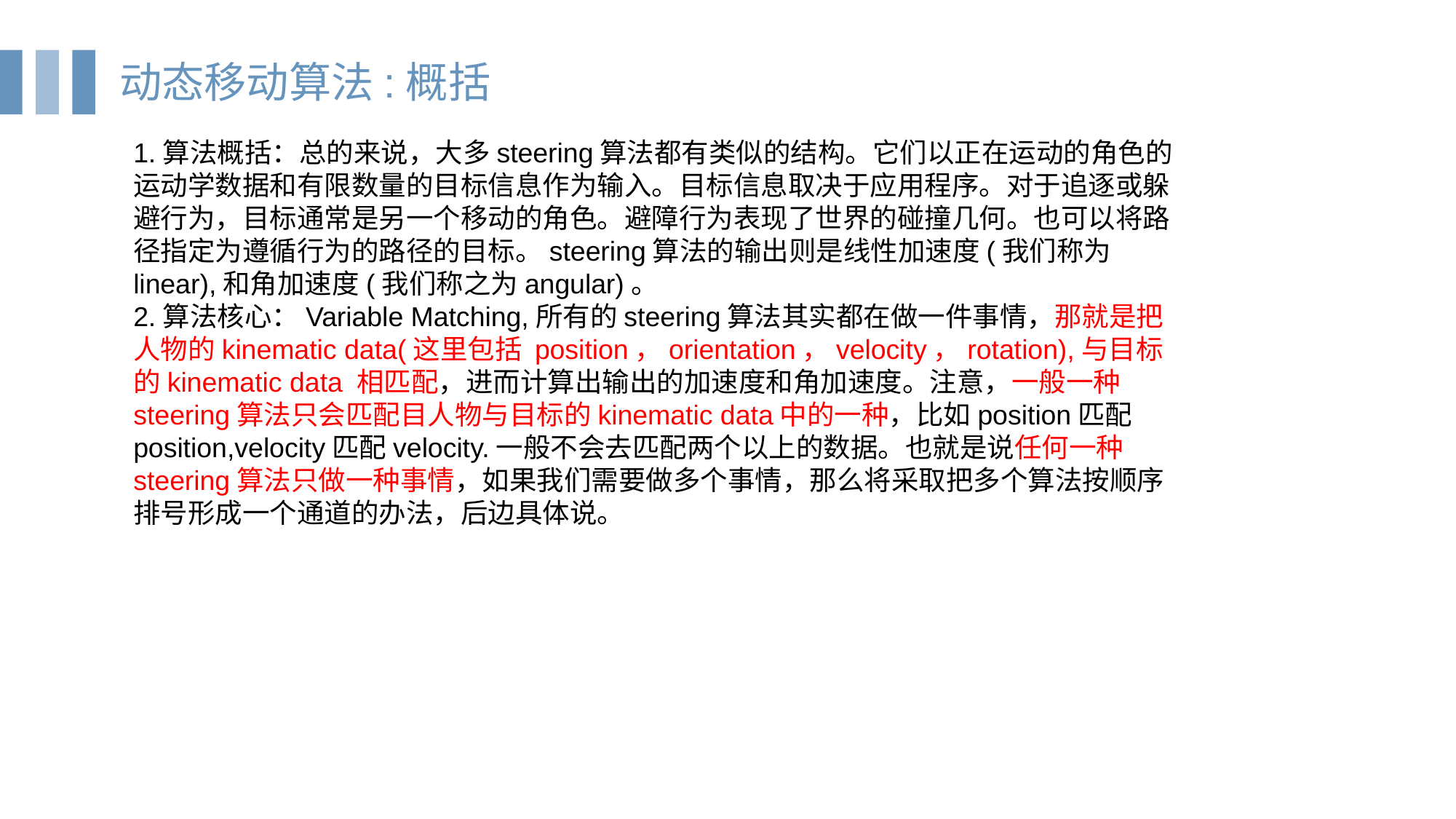

动态移动算法:概括

1.算法概括：总的来说，大多steering算法都有类似的结构。它们以正在运动的角色的运动学数据和有限数量的目标信息作为输入。目标信息取决于应用程序。对于追逐或躲避行为，目标通常是另一个移动的角色。避障行为表现了世界的碰撞几何。也可以将路径指定为遵循行为的路径的目标。steering算法的输出则是线性加速度(我们称为linear),和角加速度(我们称之为angular)。
2.算法核心：Variable Matching,所有的steering算法其实都在做一件事情，那就是把人物的kinematic data(这里包括 position，orientation，velocity，rotation),与目标的kinematic data 相匹配，进而计算出输出的加速度和角加速度。注意，一般一种steering算法只会匹配目人物与目标的kinematic data中的一种，比如position匹配position,velocity匹配velocity.一般不会去匹配两个以上的数据。也就是说任何一种steering算法只做一种事情，如果我们需要做多个事情，那么将采取把多个算法按顺序排号形成一个通道的办法，后边具体说。

Add your  text here
Add your  text here
lorem ipsum dolor sit amet, please add your text here, lorem ipsum dolor sit amet, please add your text here , lorem ipsum dolor sit amet, please add your text here
lorem ipsum dolor sit amet, please add your text here, lorem ipsum dolor sit amet, please add your text here , lorem ipsum dolor sit amet, please add your text here